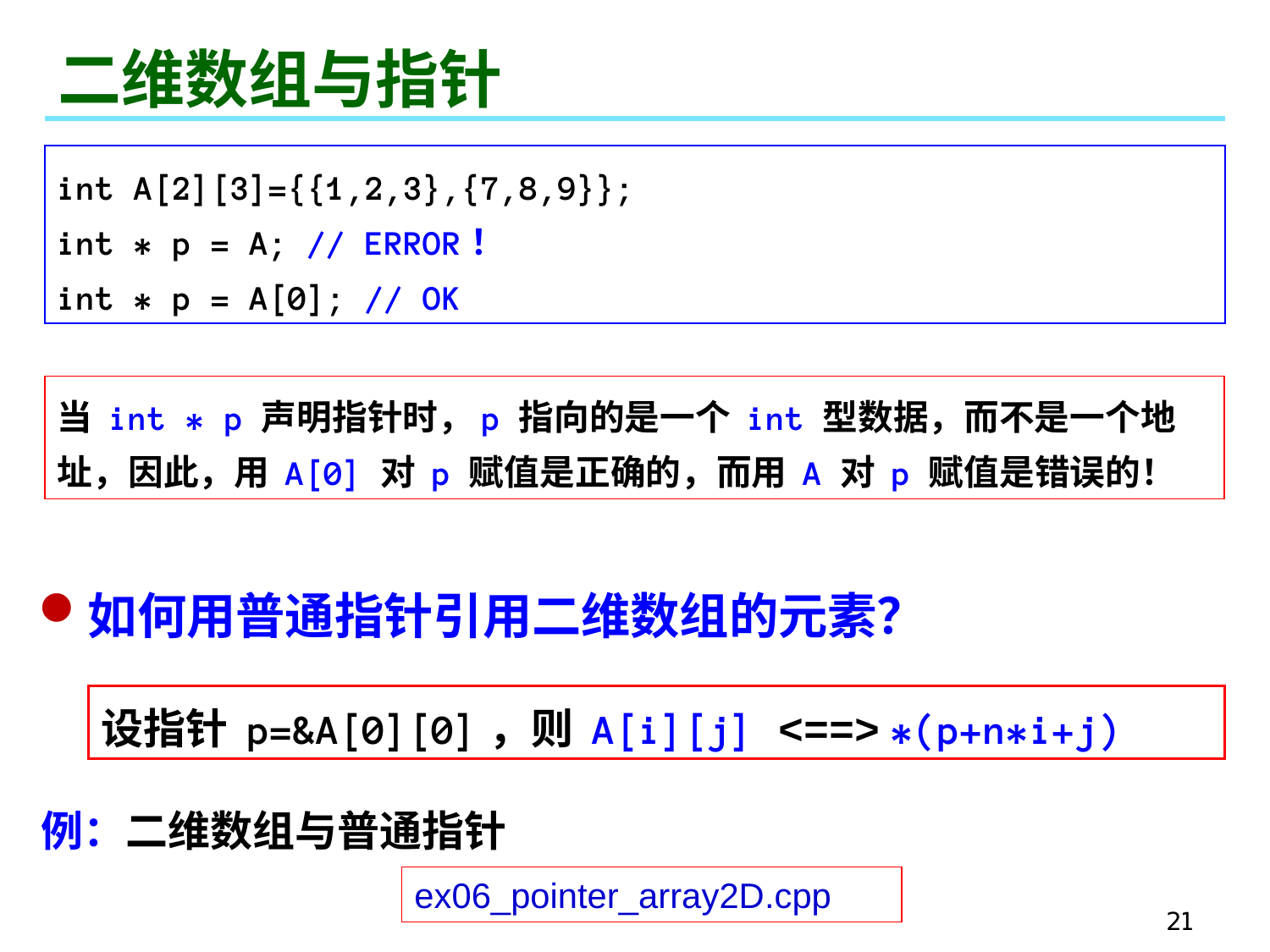

# 二维数组与指针
int A[2][3]={{1,2,3},{7,8,9}};
int * p = A; // ERROR！
int * p = A[0]; // OK
当 int * p 声明指针时，p 指向的是一个 int 型数据，而不是一个地址，因此，用 A[0] 对 p 赋值是正确的，而用 A 对 p 赋值是错误的！
如何用普通指针引用二维数组的元素？
设指针 p=&A[0][0]，则 A[i][j]  <==> *(p+n*i+j)
例：二维数组与普通指针
ex06_pointer_array2D.cpp
21